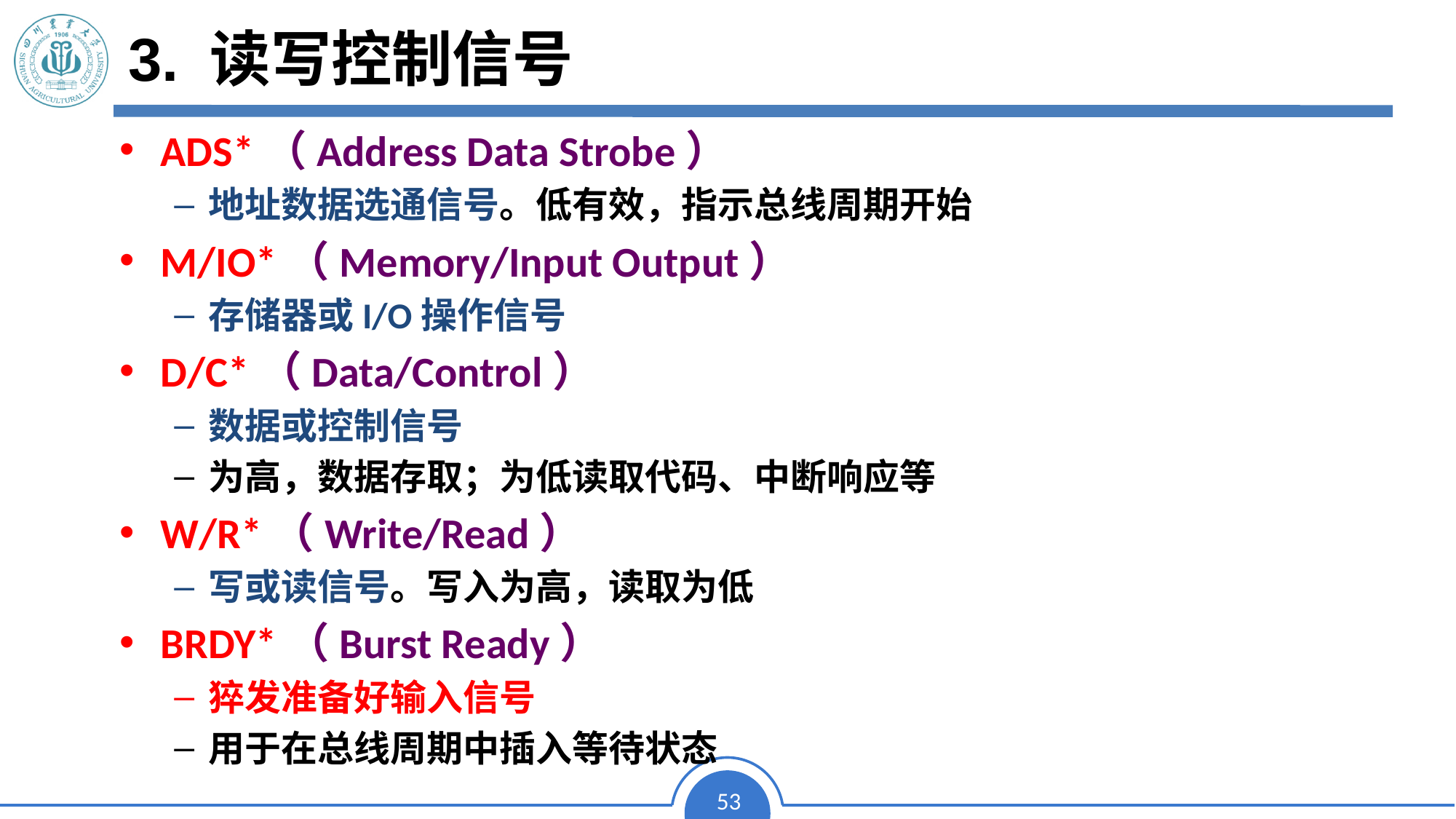

# 3. 读写控制信号
3. 读写控制信号
ADS*（Address Data Strobe）
地址数据选通信号。低有效，指示总线周期开始
M/IO*（Memory/Input Output）
存储器或I/O操作信号
D/C*（Data/Control）
数据或控制信号
为高，数据存取；为低读取代码、中断响应等
W/R*（Write/Read）
写或读信号。写入为高，读取为低
BRDY*（Burst Ready）
猝发准备好输入信号
用于在总线周期中插入等待状态